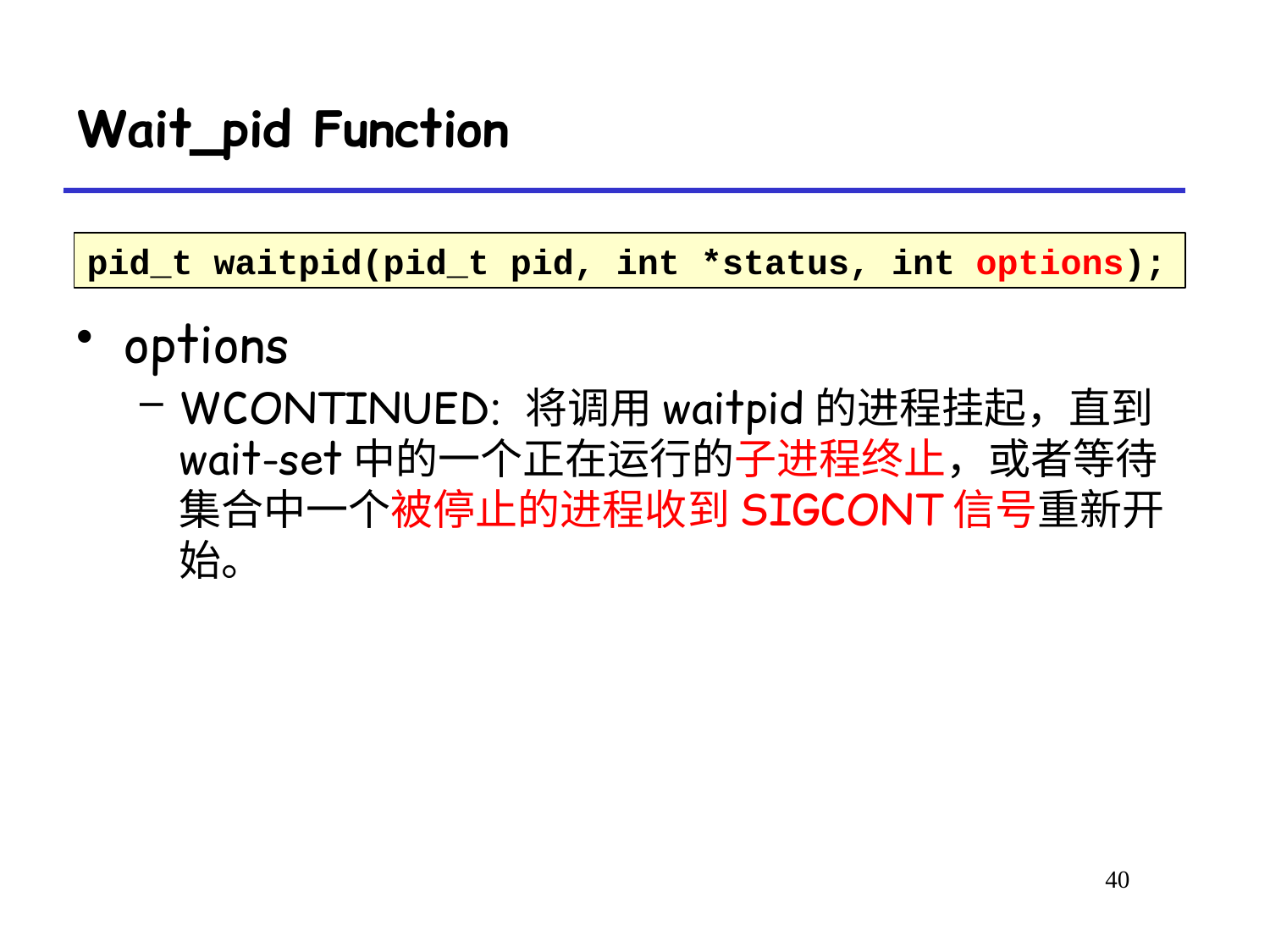

Wait_pid Function
pid_t waitpid(pid_t pid, int *status, int options);
options
WCONTINUED: 将调用waitpid的进程挂起，直到wait-set中的一个正在运行的子进程终止，或者等待集合中一个被停止的进程收到SIGCONT信号重新开始。
# 40